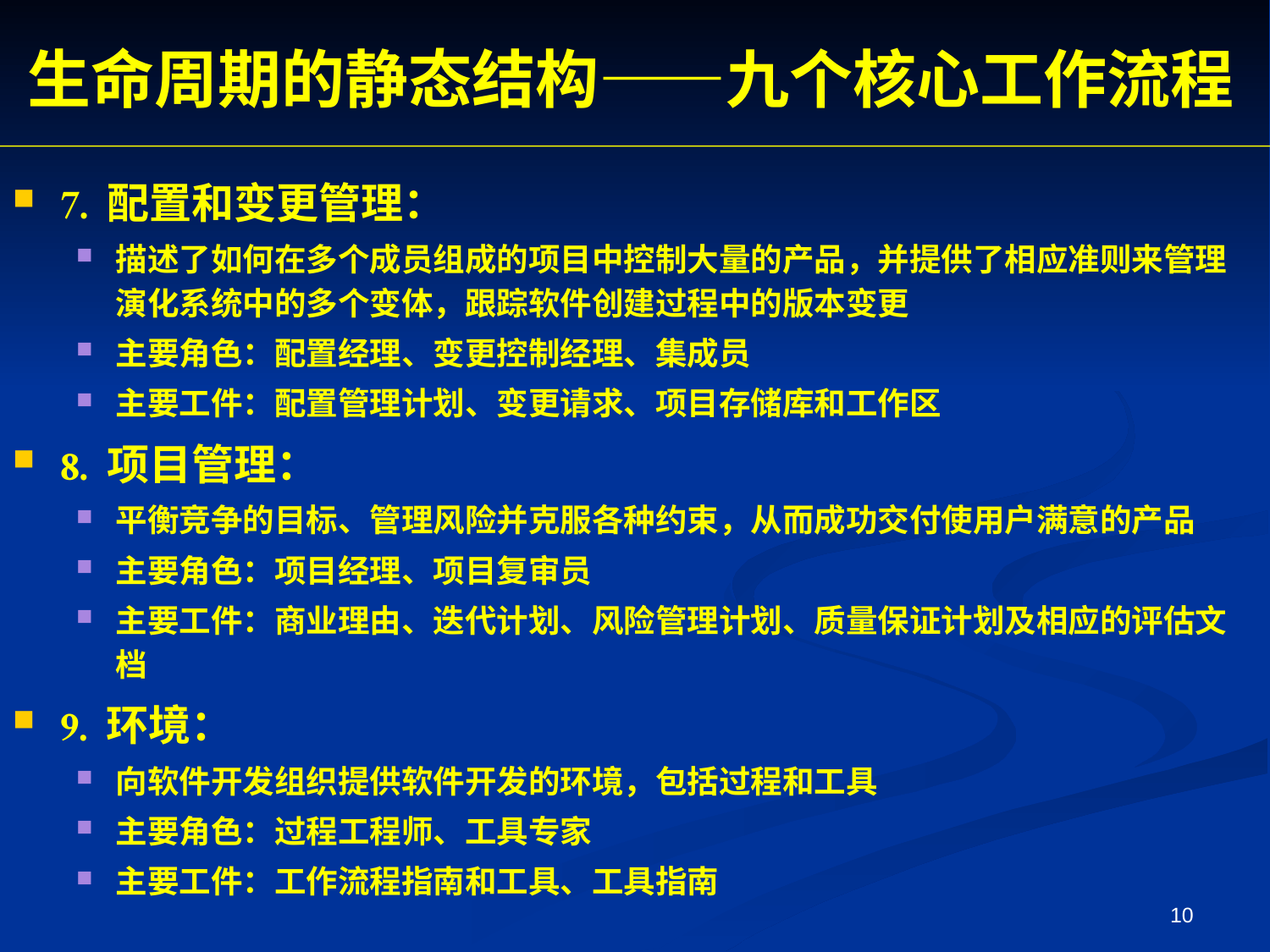

生命周期的静态结构——九个核心工作流程

7. 配置和变更管理：
描述了如何在多个成员组成的项目中控制大量的产品，并提供了相应准则来管理演化系统中的多个变体，跟踪软件创建过程中的版本变更
主要角色：配置经理、变更控制经理、集成员
主要工件：配置管理计划、变更请求、项目存储库和工作区
8. 项目管理：
平衡竞争的目标、管理风险并克服各种约束，从而成功交付使用户满意的产品
主要角色：项目经理、项目复审员
主要工件：商业理由、迭代计划、风险管理计划、质量保证计划及相应的评估文档
9. 环境：
向软件开发组织提供软件开发的环境，包括过程和工具
主要角色：过程工程师、工具专家
主要工件：工作流程指南和工具、工具指南
10